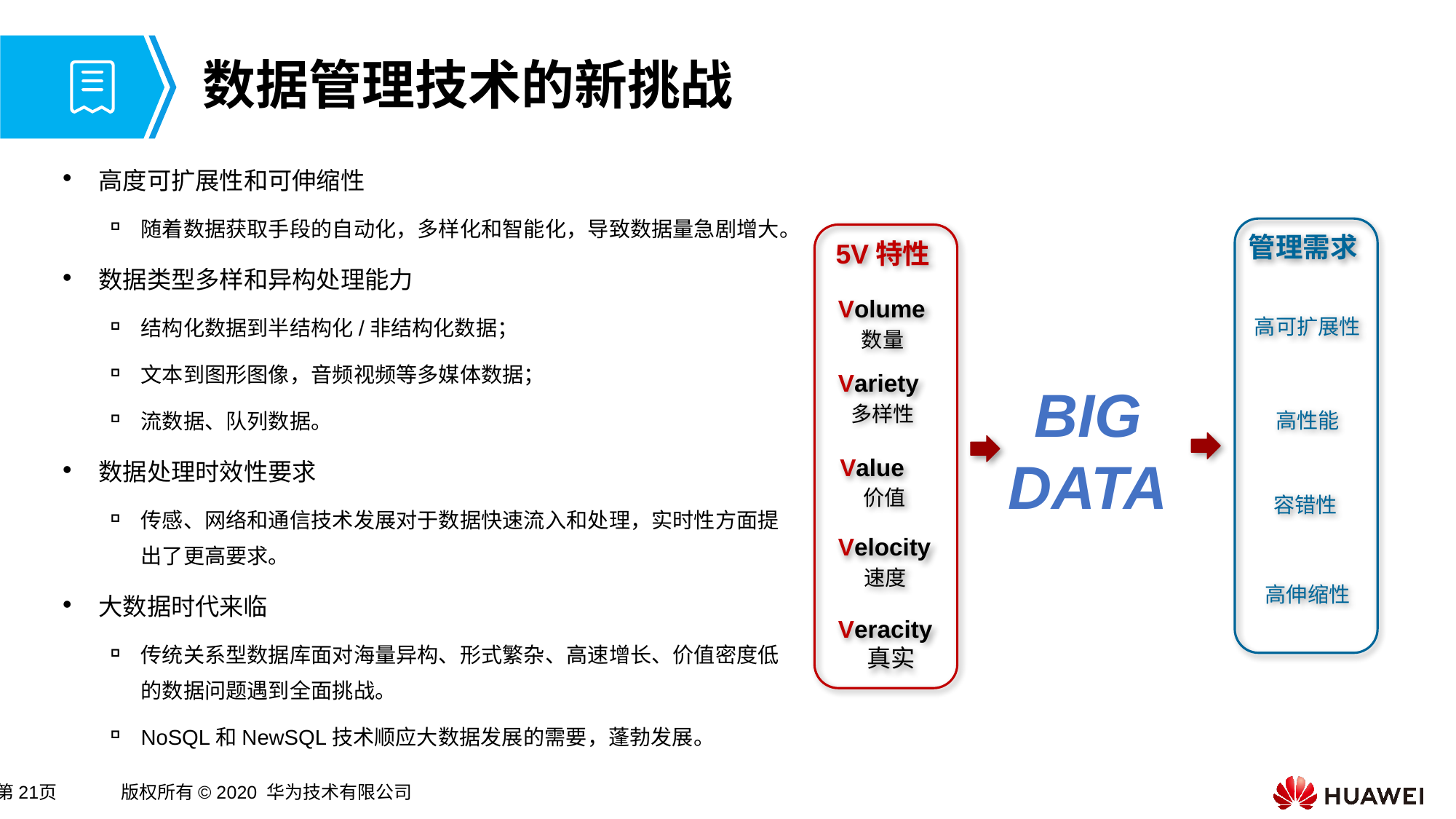

# 数据管理技术的新挑战
高度可扩展性和可伸缩性
随着数据获取手段的自动化，多样化和智能化，导致数据量急剧增大。
数据类型多样和异构处理能力
结构化数据到半结构化/非结构化数据；
文本到图形图像，音频视频等多媒体数据；
流数据、队列数据。
数据处理时效性要求
传感、网络和通信技术发展对于数据快速流入和处理，实时性方面提出了更高要求。
大数据时代来临
传统关系型数据库面对海量异构、形式繁杂、高速增长、价值密度低的数据问题遇到全面挑战。
NoSQL和NewSQL技术顺应大数据发展的需要，蓬勃发展。

管理需求
5V特性
Volume
高可扩展性
数量
Variety
多样性
高性能

容错性
Velocity
速度
高伸缩性
Veracity
真实
Text
Text
Text
Text
Text
Text
Text
Text
Text
Text
Text
Text
Text
Text
Text
Text
Text
Text
Text
Text
Text
Text
Text
Text
Text
Text
Text
Text
Text
Text
Text
Text
Text
Text
Text
Text
Text
Text
Text
Text
Text
Text
Text
Text
Text
Text
BIG
DATA
Value
价值